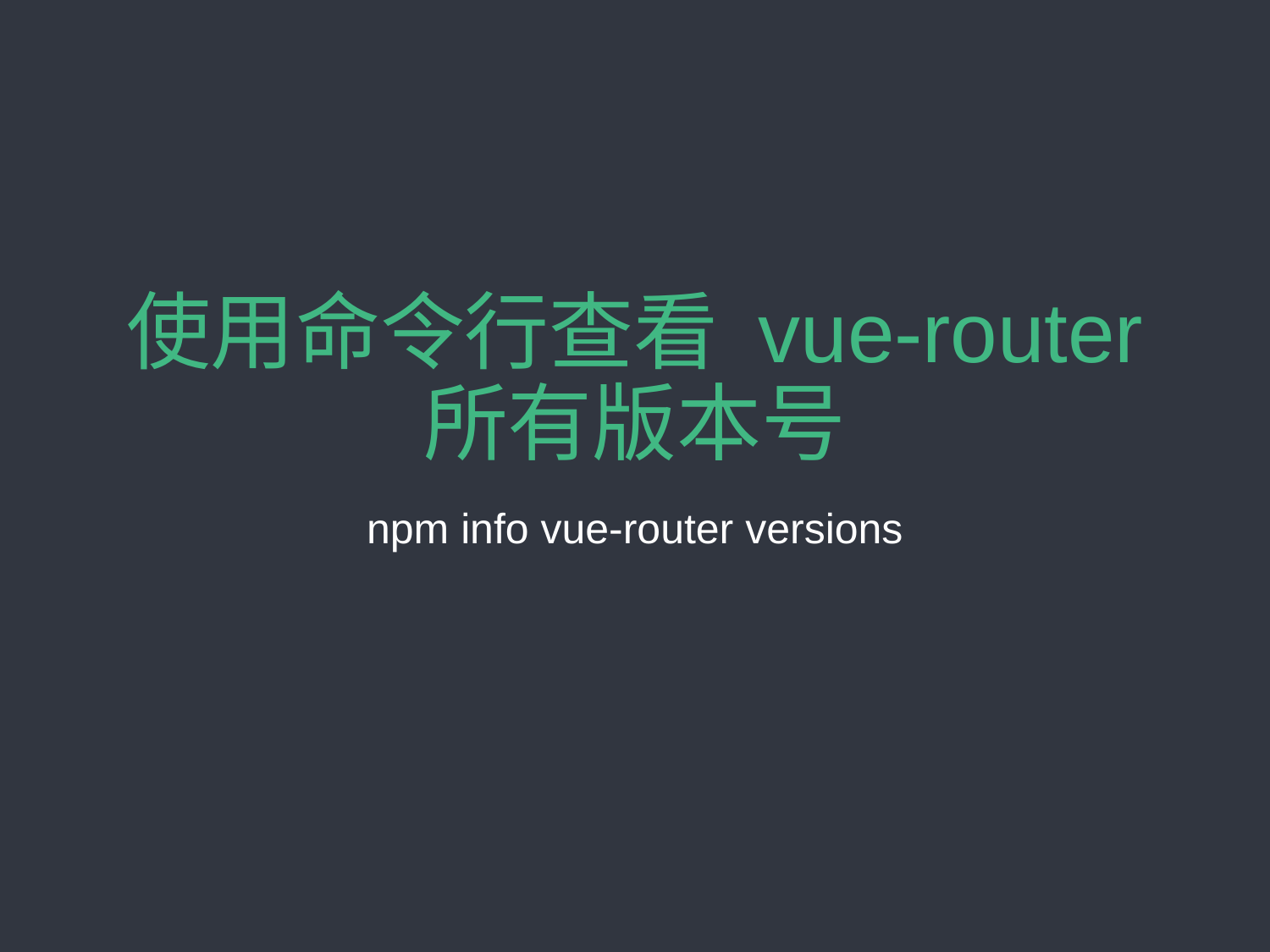

# 使用命令行查看 vue-router 所有版本号
npm info vue-router versions